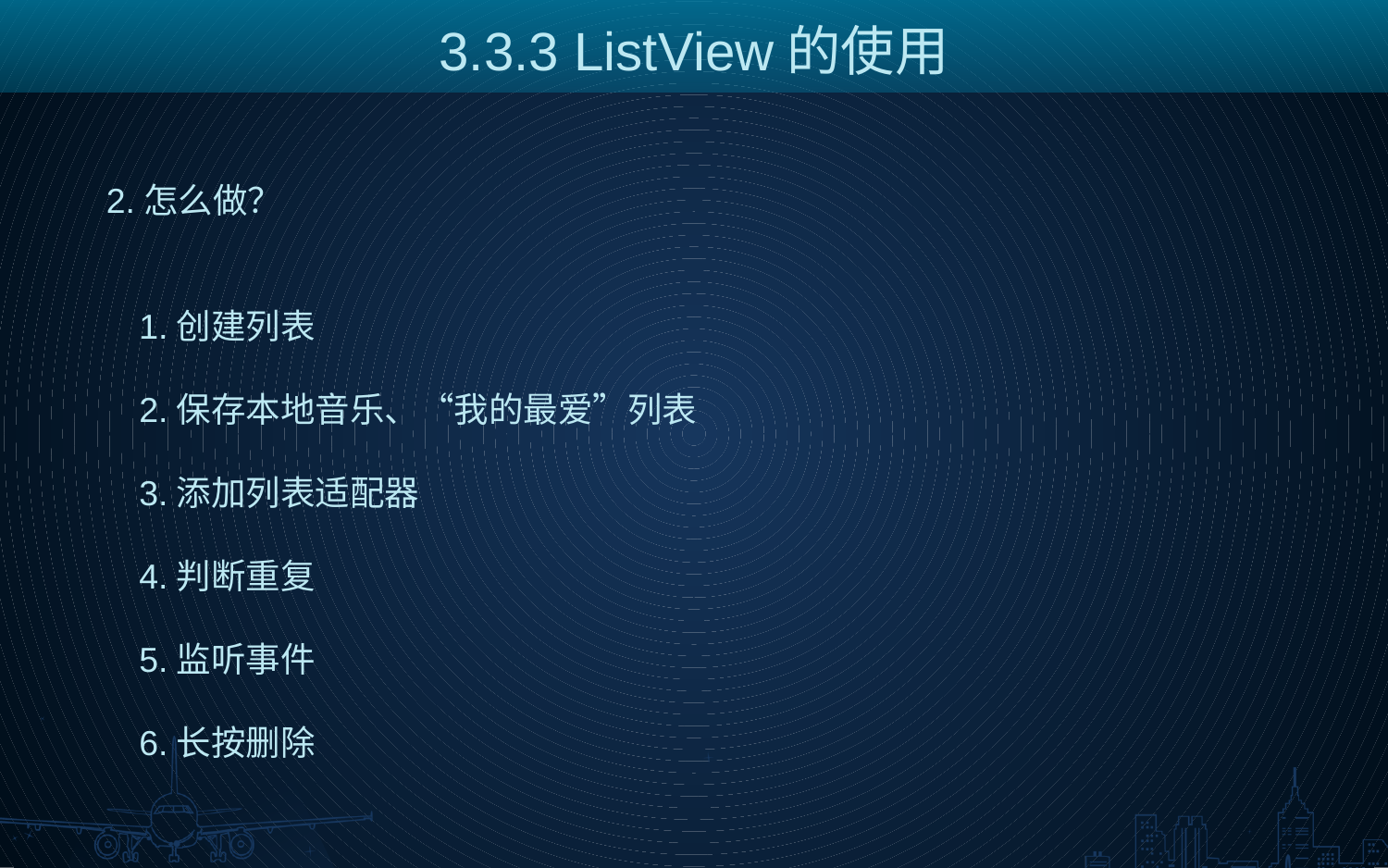

3.3.3 ListView的使用
2.怎么做？
1.创建列表

2.保存本地音乐、“我的最爱”列表

3.添加列表适配器

4.判断重复

5.监听事件

6.长按删除